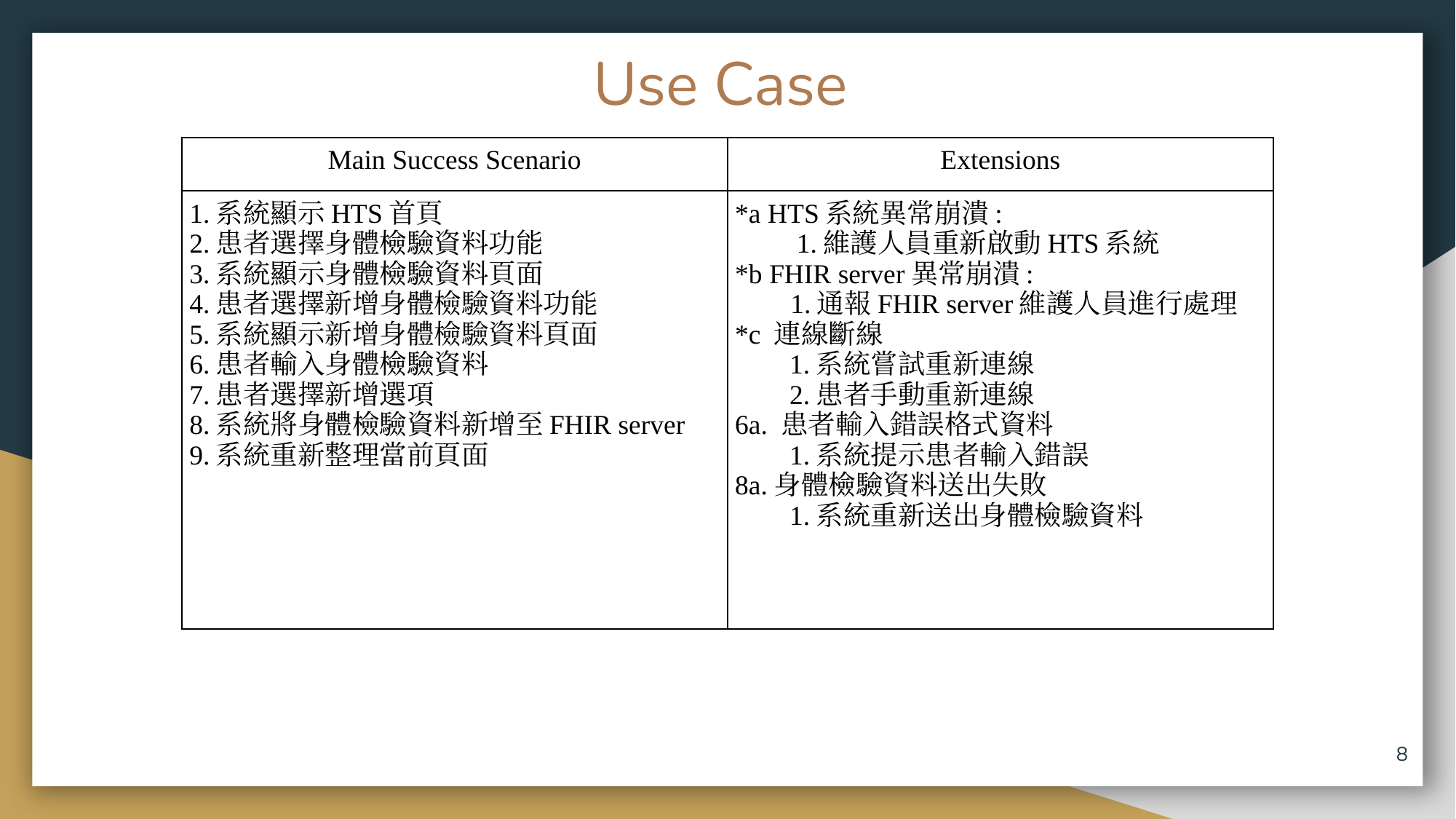

Use Case
| Main Success Scenario | Extensions |
| --- | --- |
| 1.系統顯示HTS首頁 2.患者選擇身體檢驗資料功能 3.系統顯示身體檢驗資料頁面 4.患者選擇新增身體檢驗資料功能 5.系統顯示新增身體檢驗資料頁面 6.患者輸入身體檢驗資料 7.患者選擇新增選項 8.系統將身體檢驗資料新增至FHIR server 9.系統重新整理當前頁面 | \*a HTS系統異常崩潰: 1.維護人員重新啟動HTS系統 \*b FHIR server異常崩潰: 1.通報FHIR server維護人員進行處理 \*c 連線斷線 1.系統嘗試重新連線 2.患者手動重新連線 6a. 患者輸入錯誤格式資料 1.系統提示患者輸入錯誤 8a.身體檢驗資料送出失敗 1.系統重新送出身體檢驗資料 |
8